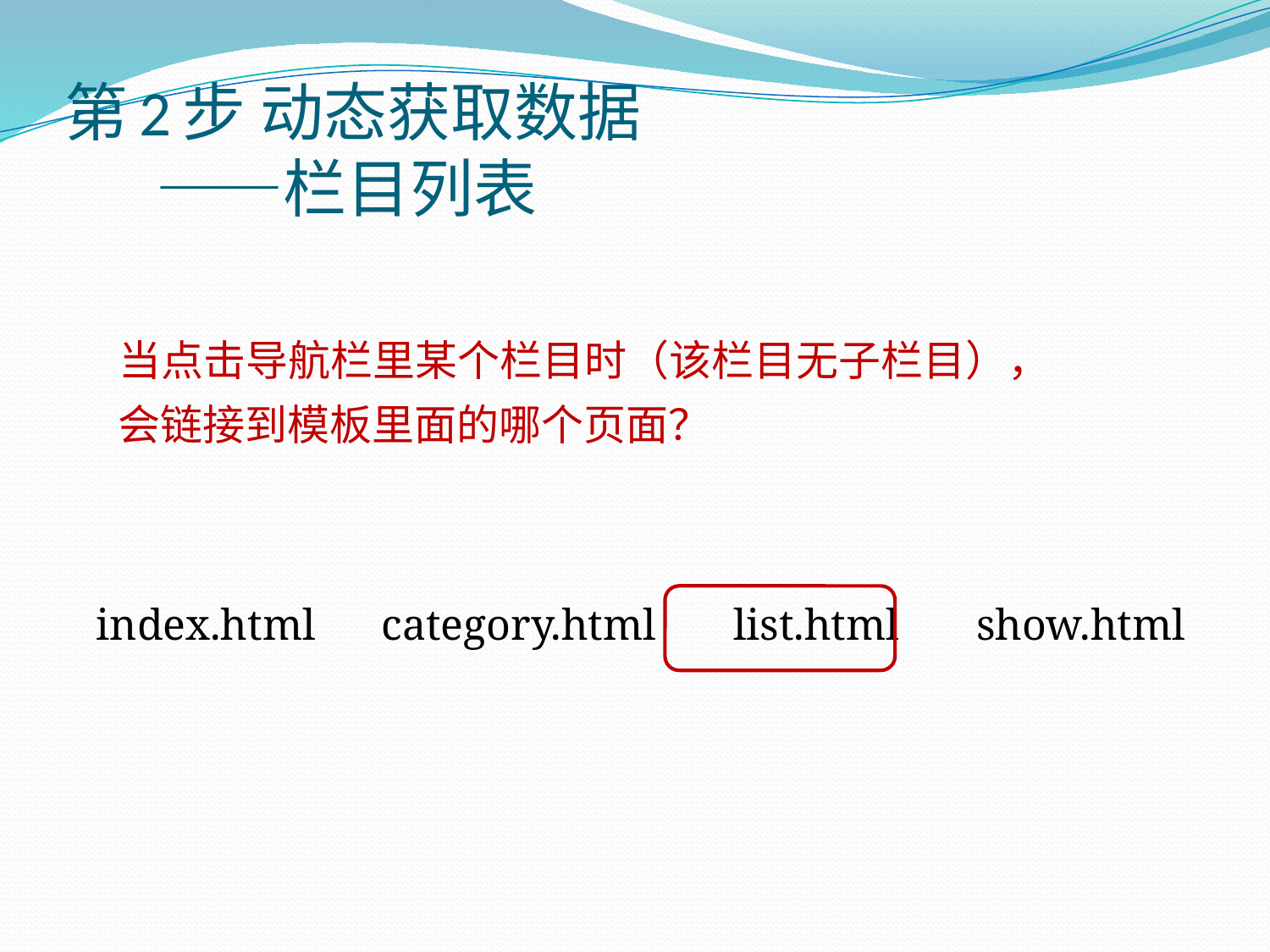

# 第2步 动态获取数据 ——栏目列表
当点击导航栏里某个栏目时（该栏目无子栏目），
会链接到模板里面的哪个页面？

index.html      category.html       list.html       show.html